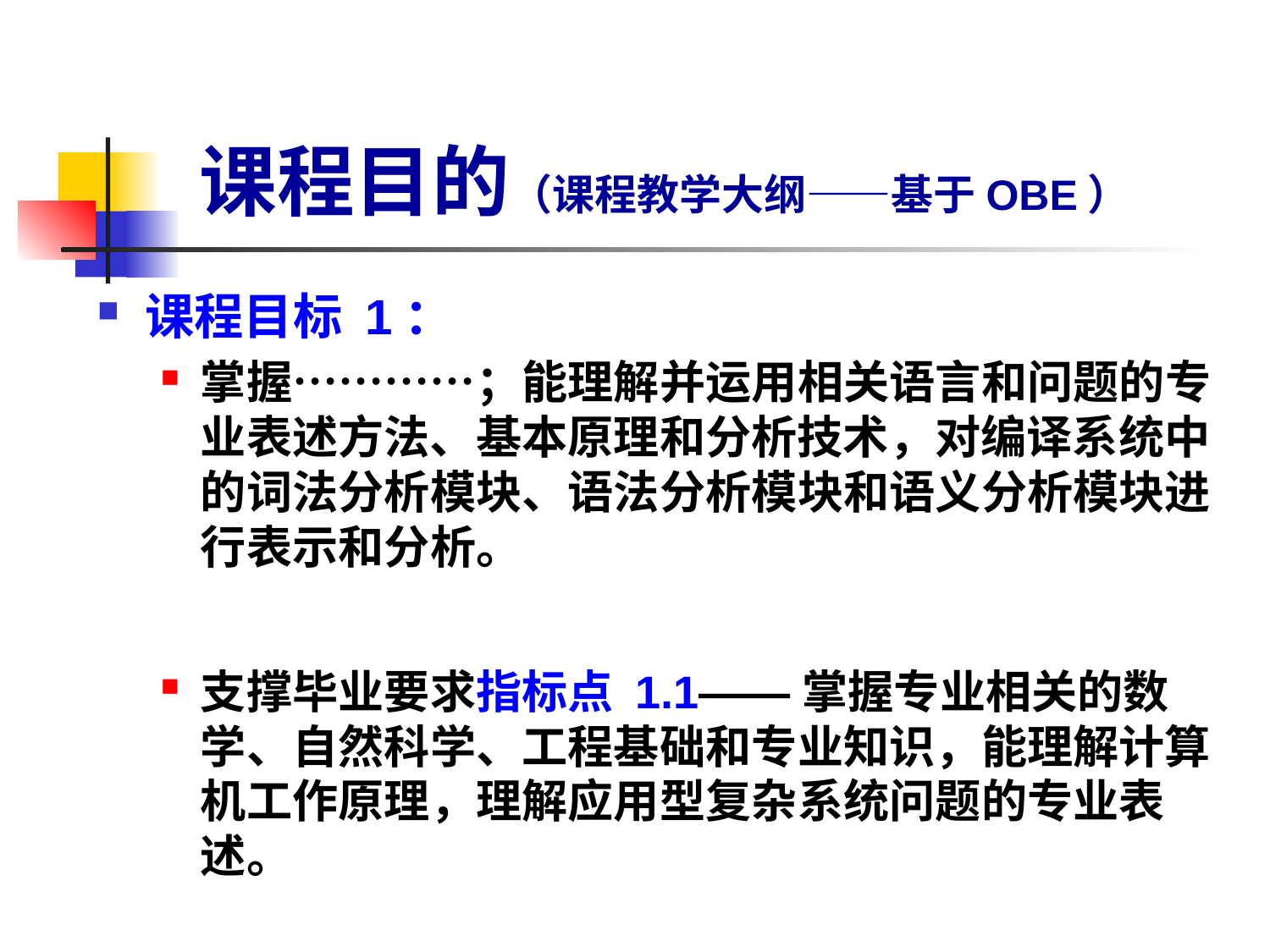

# 课程目的（课程教学大纲——基于OBE）
课程目标 1：
掌握…………；能理解并运用相关语言和问题的专业表述方法、基本原理和分析技术，对编译系统中的词法分析模块、语法分析模块和语义分析模块进行表示和分析。

支撑毕业要求指标点 1.1——掌握专业相关的数学、自然科学、工程基础和专业知识，能理解计算机工作原理，理解应用型复杂系统问题的专业表述。